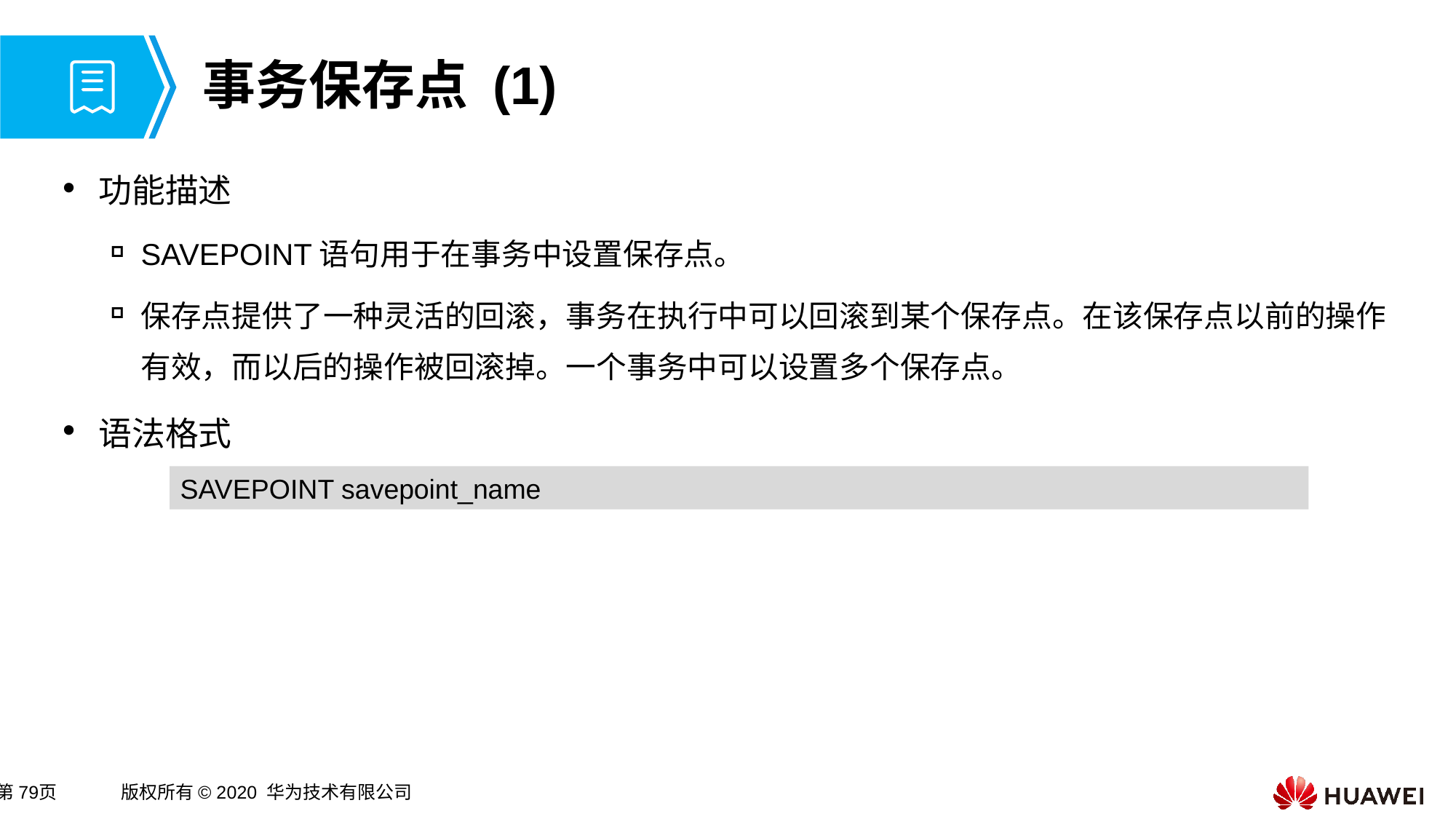

# 事务保存点 (1)
功能描述
SAVEPOINT语句用于在事务中设置保存点。
保存点提供了一种灵活的回滚，事务在执行中可以回滚到某个保存点。在该保存点以前的操作有效，而以后的操作被回滚掉。一个事务中可以设置多个保存点。
语法格式

SAVEPOINT savepoint_name